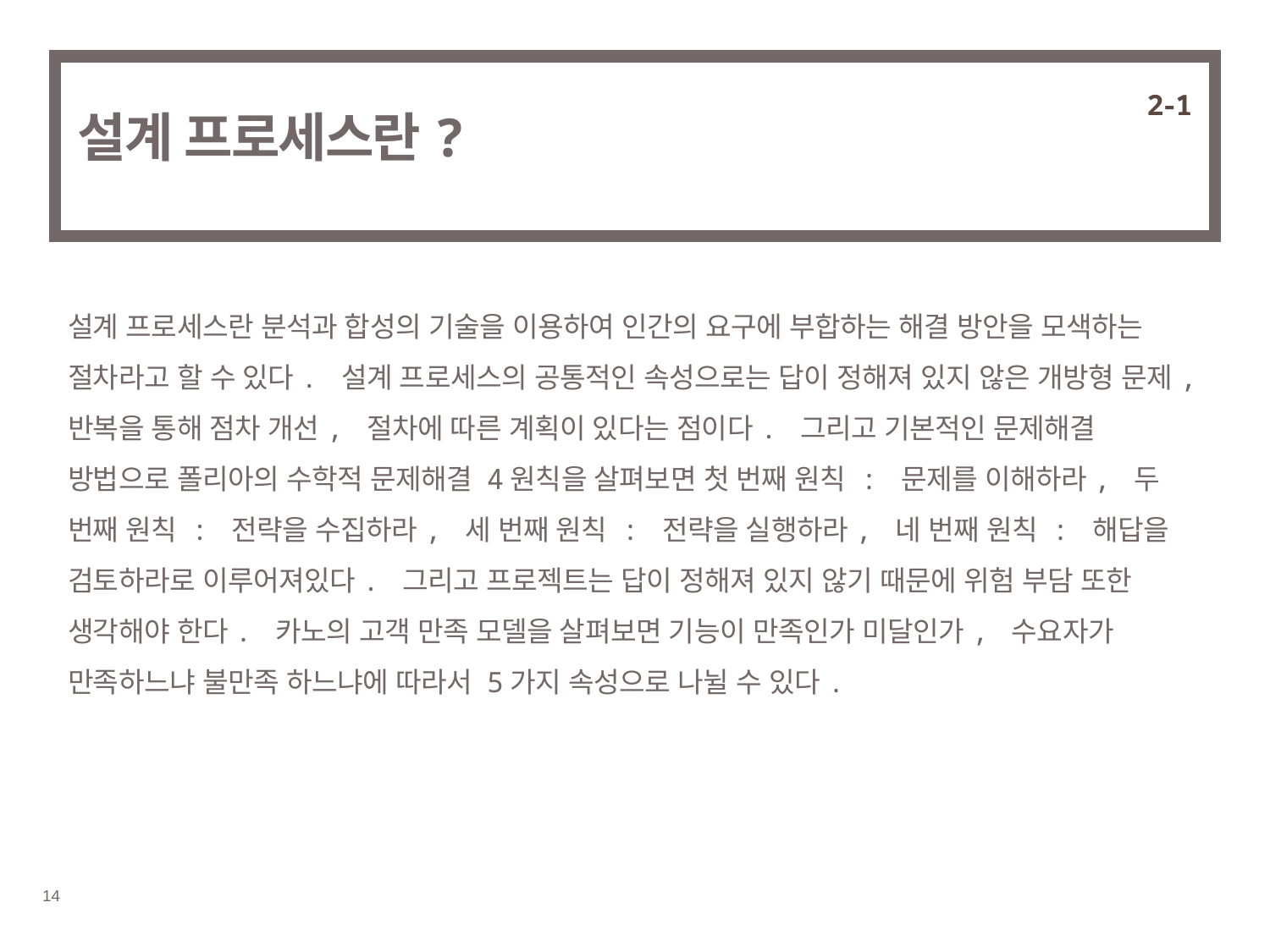

2-1

# 설계 프로세스란?
설계 프로세스란 분석과 합성의 기술을 이용하여 인간의 요구에 부합하는 해결 방안을 모색하는 절차라고 할 수 있다. 설계 프로세스의 공통적인 속성으로는 답이 정해져 있지 않은 개방형 문제, 반복을 통해 점차 개선, 절차에 따른 계획이 있다는 점이다. 그리고 기본적인 문제해결 방법으로 폴리아의 수학적 문제해결 4원칙을 살펴보면 첫 번째 원칙 : 문제를 이해하라, 두 번째 원칙 : 전략을 수집하라, 세 번째 원칙 : 전략을 실행하라, 네 번째 원칙 : 해답을 검토하라로 이루어져있다. 그리고 프로젝트는 답이 정해져 있지 않기 때문에 위험 부담 또한 생각해야 한다. 카노의 고객 만족 모델을 살펴보면 기능이 만족인가 미달인가, 수요자가 만족하느냐 불만족 하느냐에 따라서 5가지 속성으로 나뉠 수 있다.